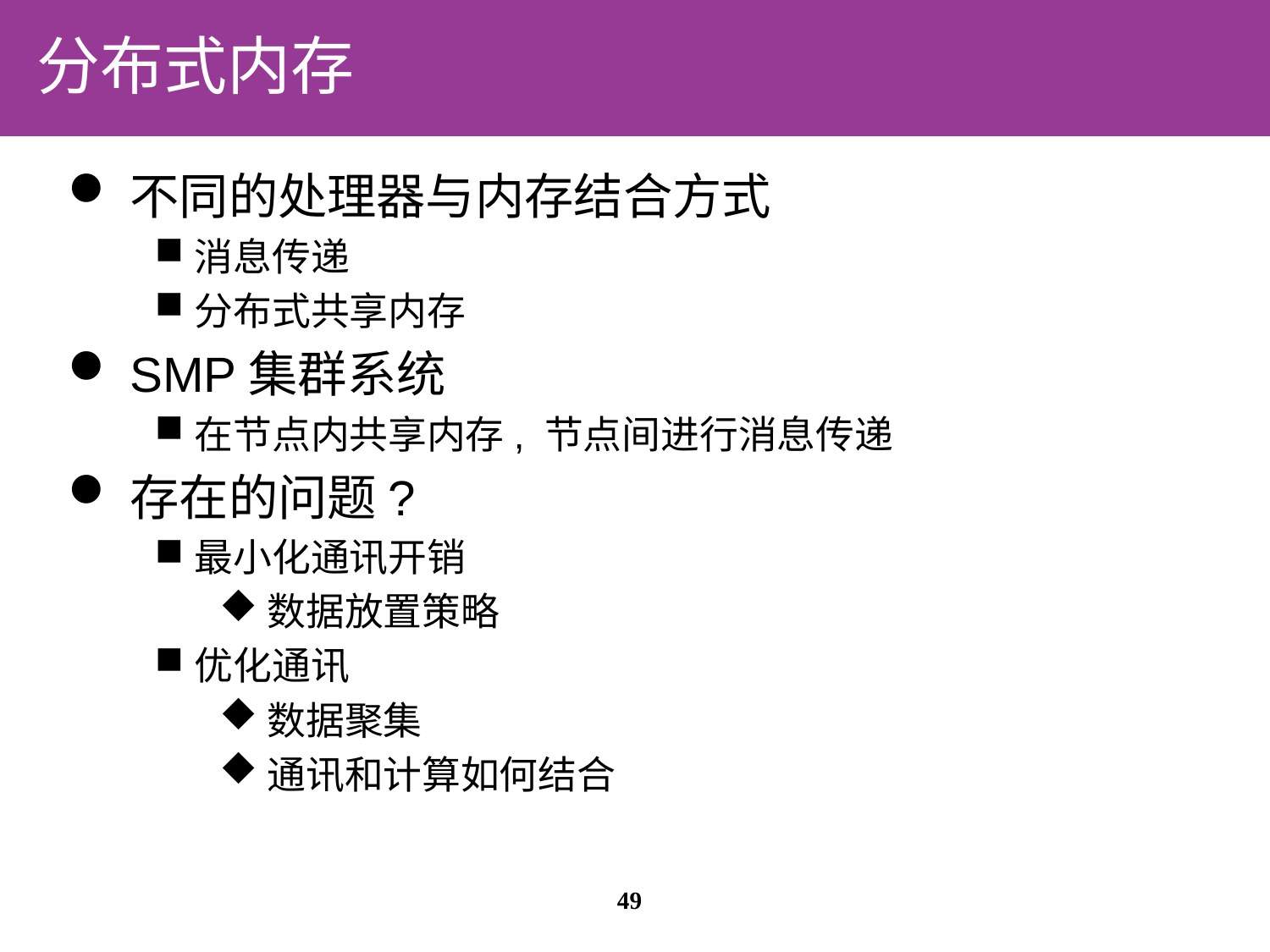

# 分布式内存
不同的处理器与内存结合方式
消息传递
分布式共享内存
SMP集群系统
在节点内共享内存, 节点间进行消息传递
存在的问题?
最小化通讯开销
数据放置策略
优化通讯
数据聚集
通讯和计算如何结合
49